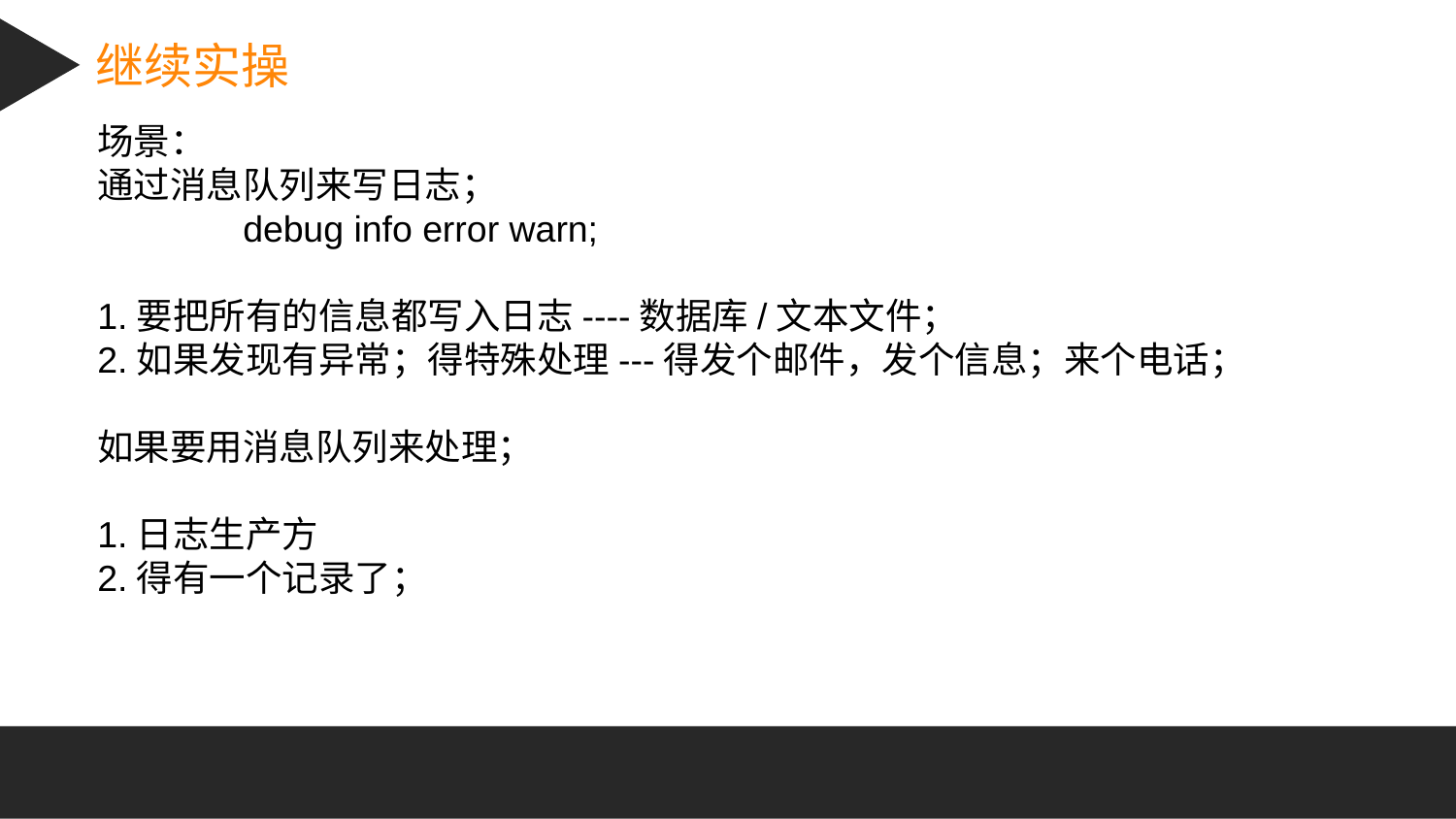

继续实操
场景：
通过消息队列来写日志；
	debug info error warn;

1.要把所有的信息都写入日志----数据库/文本文件；
2.如果发现有异常；得特殊处理---得发个邮件，发个信息；来个电话；

如果要用消息队列来处理；

1.日志生产方
2.得有一个记录了；